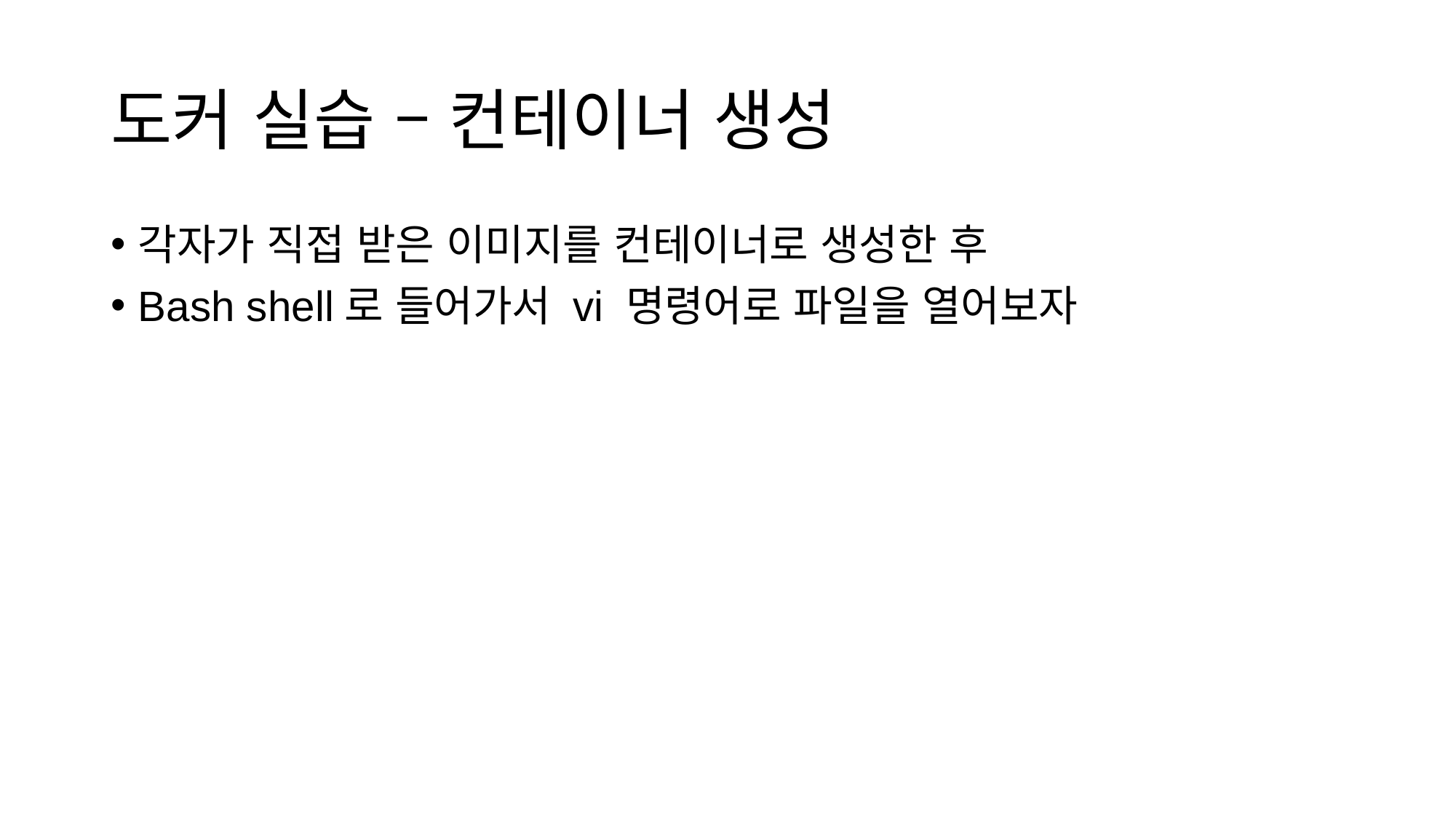

# 도커 실습 – 컨테이너 생성
각자가 직접 받은 이미지를 컨테이너로 생성한 후
Bash shell로 들어가서 vi 명령어로 파일을 열어보자